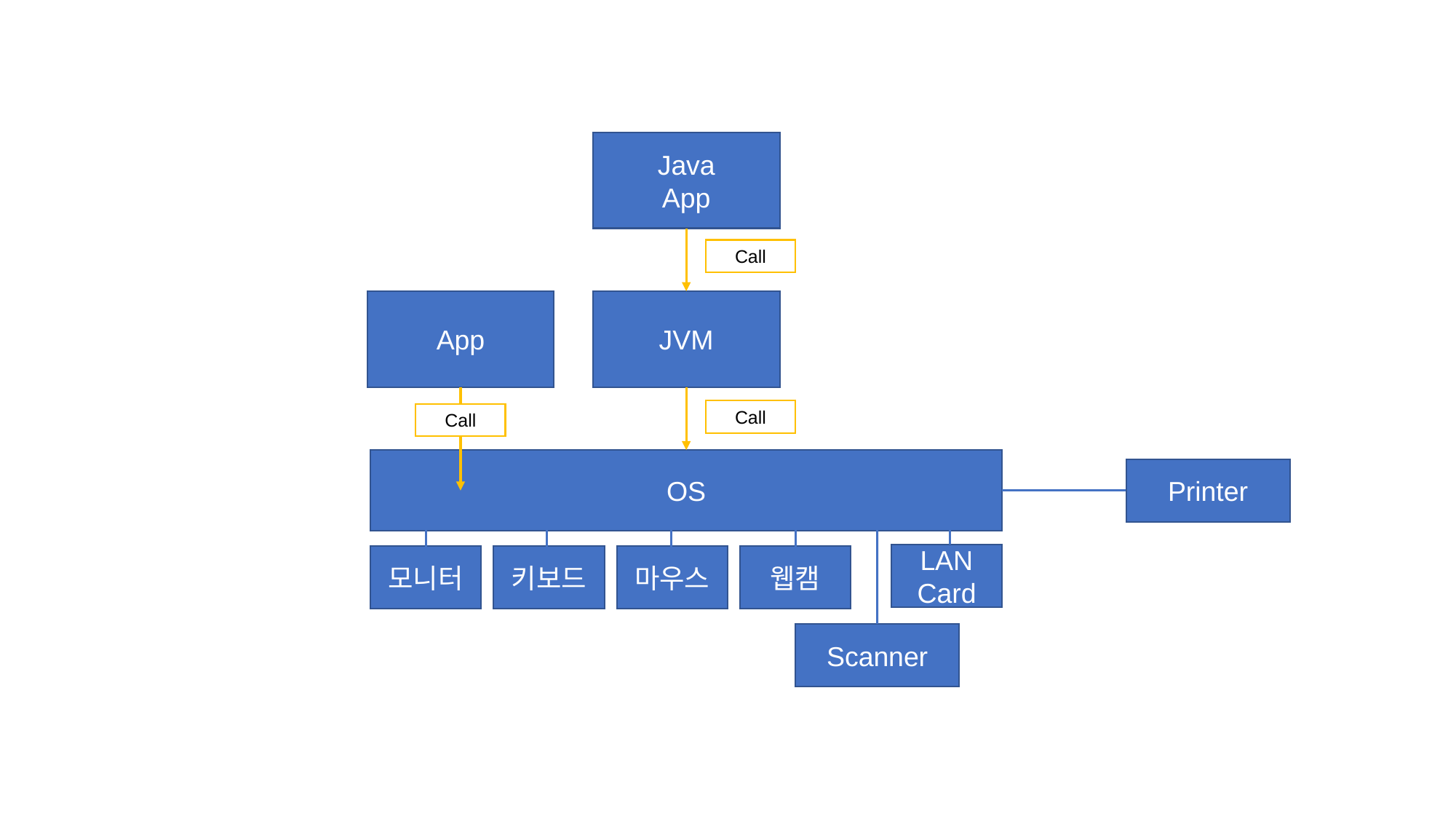

Java
App
Call
App
JVM
Call
Call
OS
Printer
LAN
Card
모니터
키보드
마우스
웹캠
Scanner